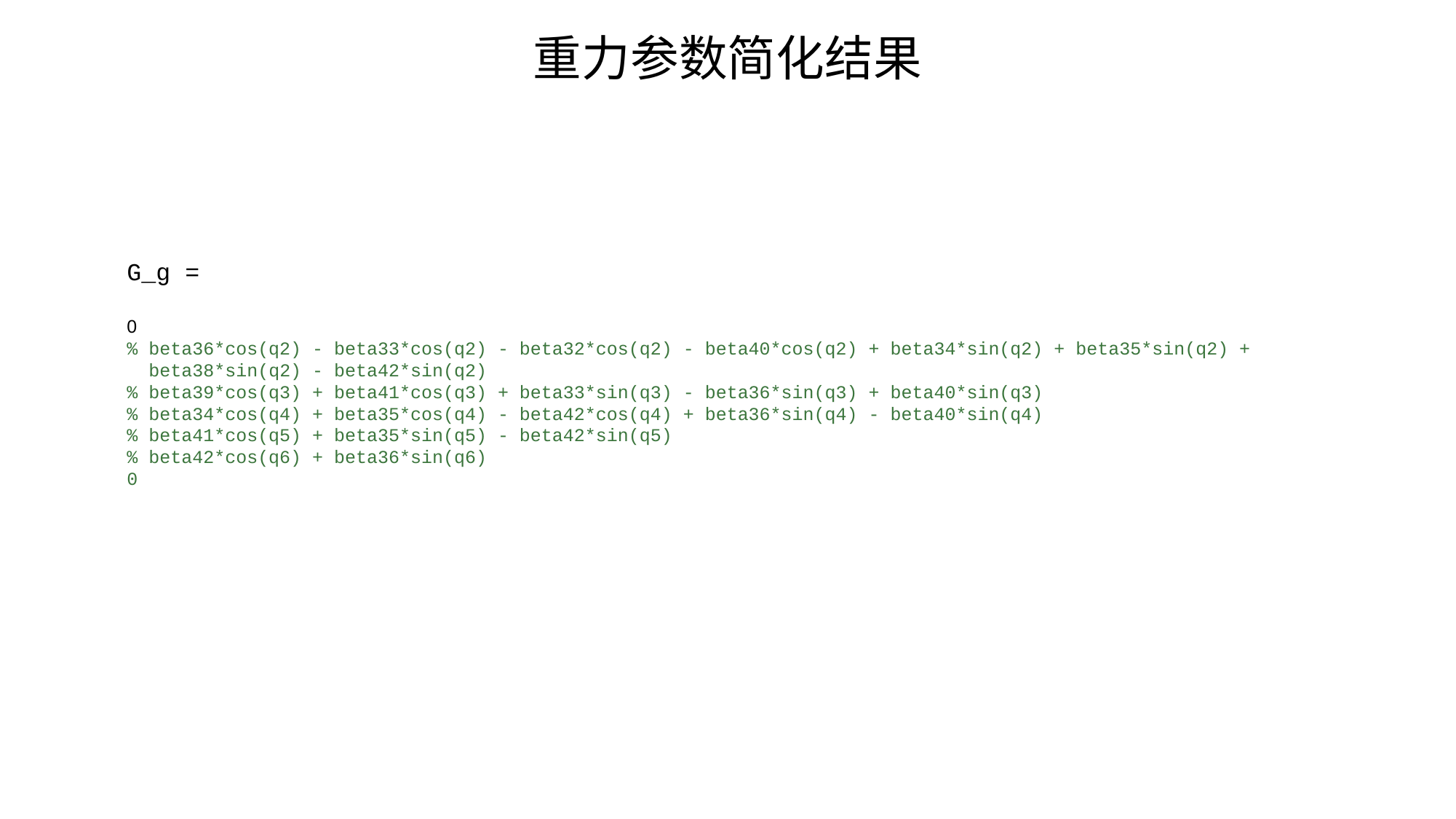

重力参数简化结果
G_g =

0
% beta36*cos(q2) - beta33*cos(q2) - beta32*cos(q2) - beta40*cos(q2) + beta34*sin(q2) + beta35*sin(q2) +
  beta38*sin(q2) - beta42*sin(q2)
% beta39*cos(q3) + beta41*cos(q3) + beta33*sin(q3) - beta36*sin(q3) + beta40*sin(q3)
% beta34*cos(q4) + beta35*cos(q4) - beta42*cos(q4) + beta36*sin(q4) - beta40*sin(q4)
% beta41*cos(q5) + beta35*sin(q5) - beta42*sin(q5)
% beta42*cos(q6) + beta36*sin(q6)
0